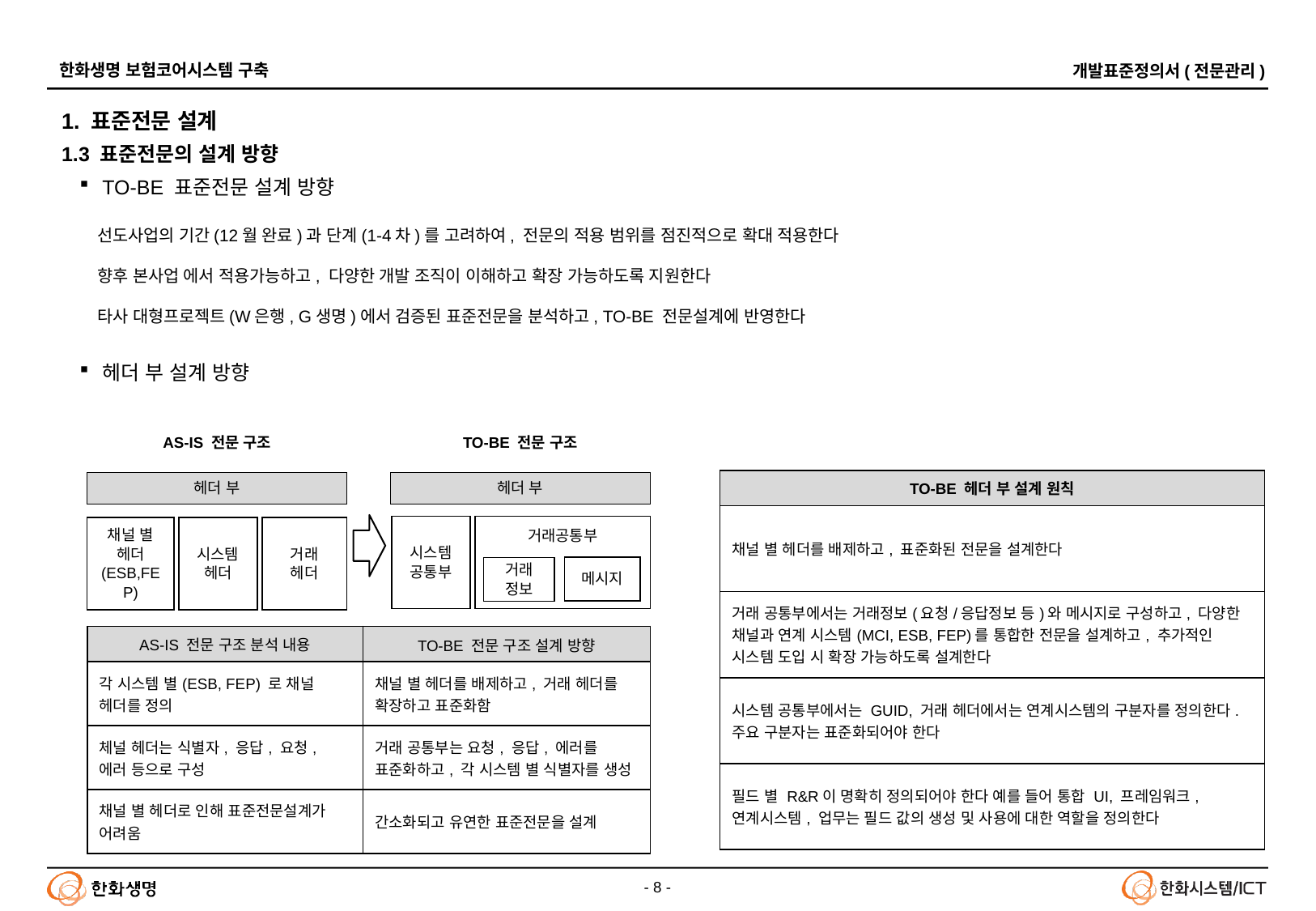

# 1. 표준전문 설계 1.3 표준전문의 설계 방향
TO-BE 표준전문 설계 방향

   선도사업의 기간(12월 완료)과 단계(1-4차)를 고려하여, 전문의 적용 범위를 점진적으로 확대 적용한다

   향후 본사업 에서 적용가능하고, 다양한 개발 조직이 이해하고 확장 가능하도록 지원한다

   타사 대형프로젝트(W은행, G생명)에서 검증된 표준전문을 분석하고, TO-BE 전문설계에 반영한다

헤더 부 설계 방향
AS-IS 전문 구조
TO-BE 전문 구조
| TO-BE 헤더 부 설계 원칙 |
| --- |
| 채널 별 헤더를 배제하고, 표준화된 전문을 설계한다 |
| 거래 공통부에서는 거래정보(요청/응답정보 등)와 메시지로 구성하고, 다양한 채널과 연계 시스템(MCI, ESB, FEP)를 통합한 전문을 설계하고, 추가적인 시스템 도입 시 확장 가능하도록 설계한다 |
| 시스템 공통부에서는 GUID, 거래 헤더에서는 연계시스템의 구분자를 정의한다. 주요 구분자는 표준화되어야 한다 |
| 필드 별 R&R이 명확히 정의되어야 한다 예를 들어 통합 UI, 프레임워크, 연계시스템, 업무는 필드 값의 생성 및 사용에 대한 역할을 정의한다 |
헤더 부
헤더 부

시스템
공통부
거래공통부
채널 별 헤더
(ESB,FEP)
시스템
헤더
거래
헤더
메시지
거래
정보
| AS-IS 전문 구조 분석 내용 | TO-BE 전문 구조 설계 방향 |
| --- | --- |
| 각 시스템 별(ESB, FEP) 로 채널 헤더를 정의 | 채널 별 헤더를 배제하고, 거래 헤더를 확장하고 표준화함 |
| 체널 헤더는 식별자, 응답, 요청, 에러 등으로 구성 | 거래 공통부는 요청, 응답, 에러를 표준화하고, 각 시스템 별 식별자를 생성 |
| 채널 별 헤더로 인해 표준전문설계가 어려움 | 간소화되고 유연한 표준전문을 설계 |